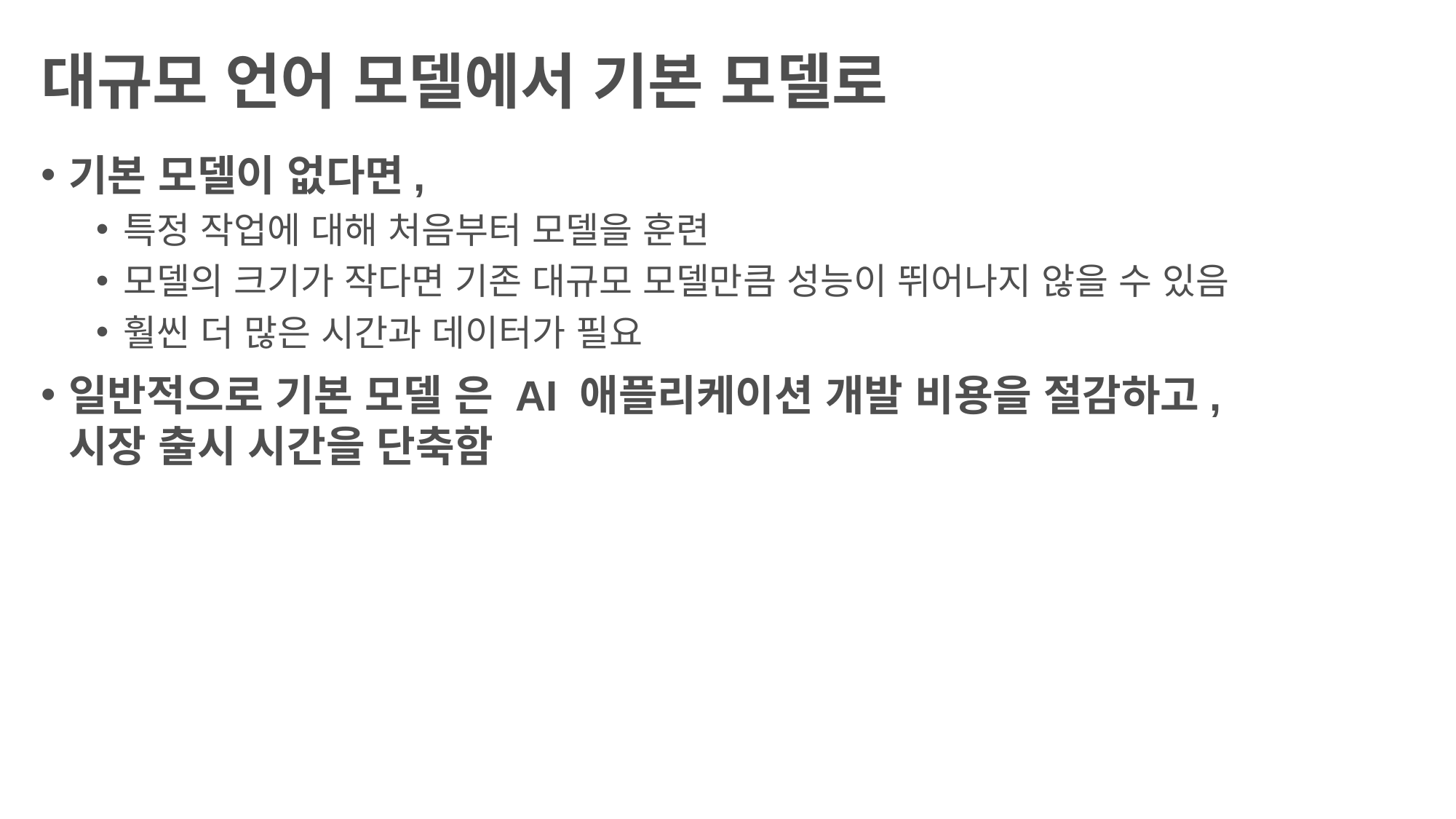

# 대규모 언어 모델에서 기본 모델로
기본 모델이 없다면,
특정 작업에 대해 처음부터 모델을 훈련
모델의 크기가 작다면 기존 대규모 모델만큼 성능이 뛰어나지 않을 수 있음
훨씬 더 많은 시간과 데이터가 필요
일반적으로 기본 모델 은 AI 애플리케이션 개발 비용을 절감하고,
시장 출시 시간을 단축함